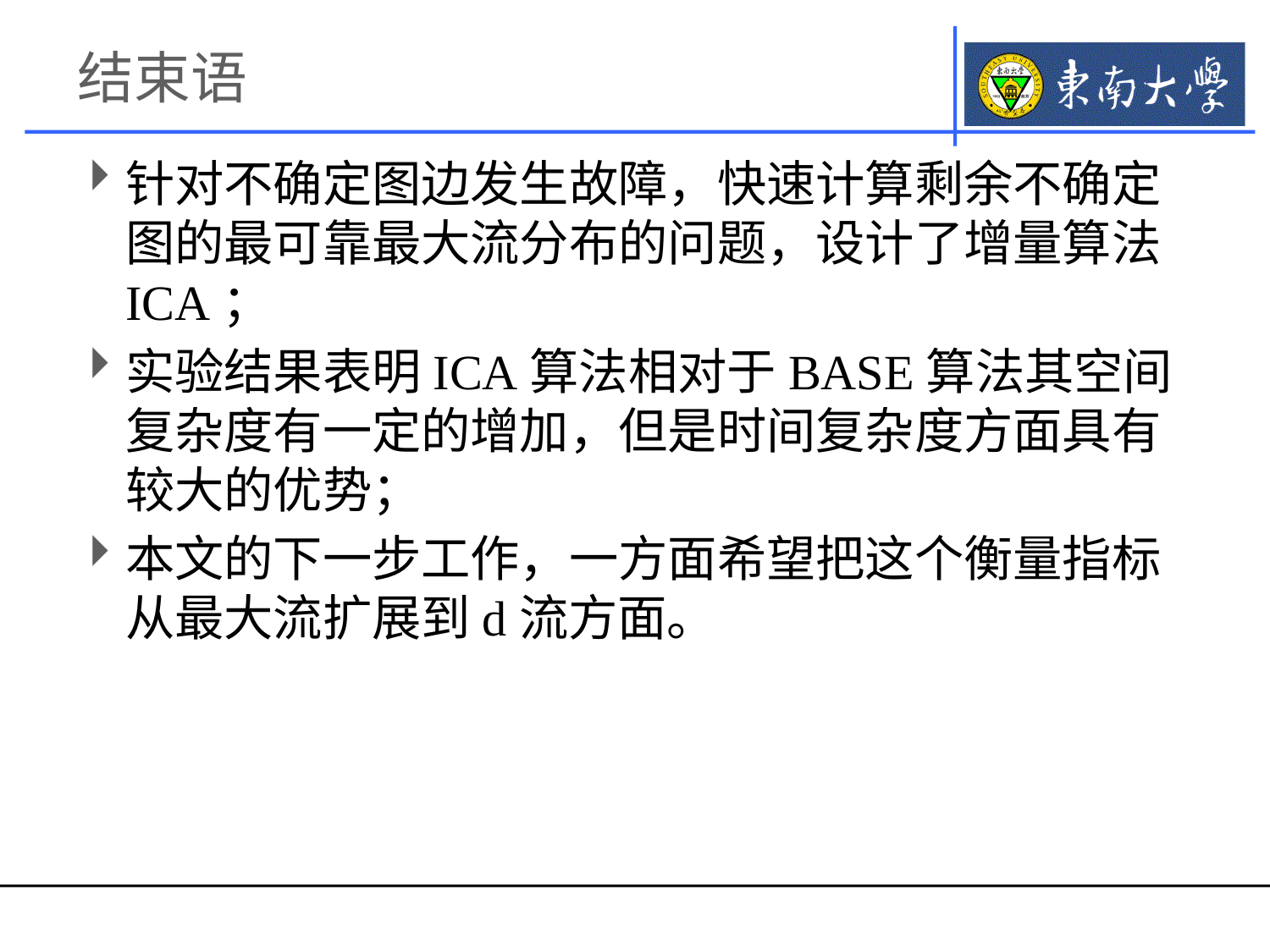

# 结束语
针对不确定图边发生故障，快速计算剩余不确定图的最可靠最大流分布的问题，设计了增量算法ICA；
实验结果表明ICA算法相对于BASE算法其空间复杂度有一定的增加，但是时间复杂度方面具有较大的优势；
本文的下一步工作，一方面希望把这个衡量指标从最大流扩展到d流方面。